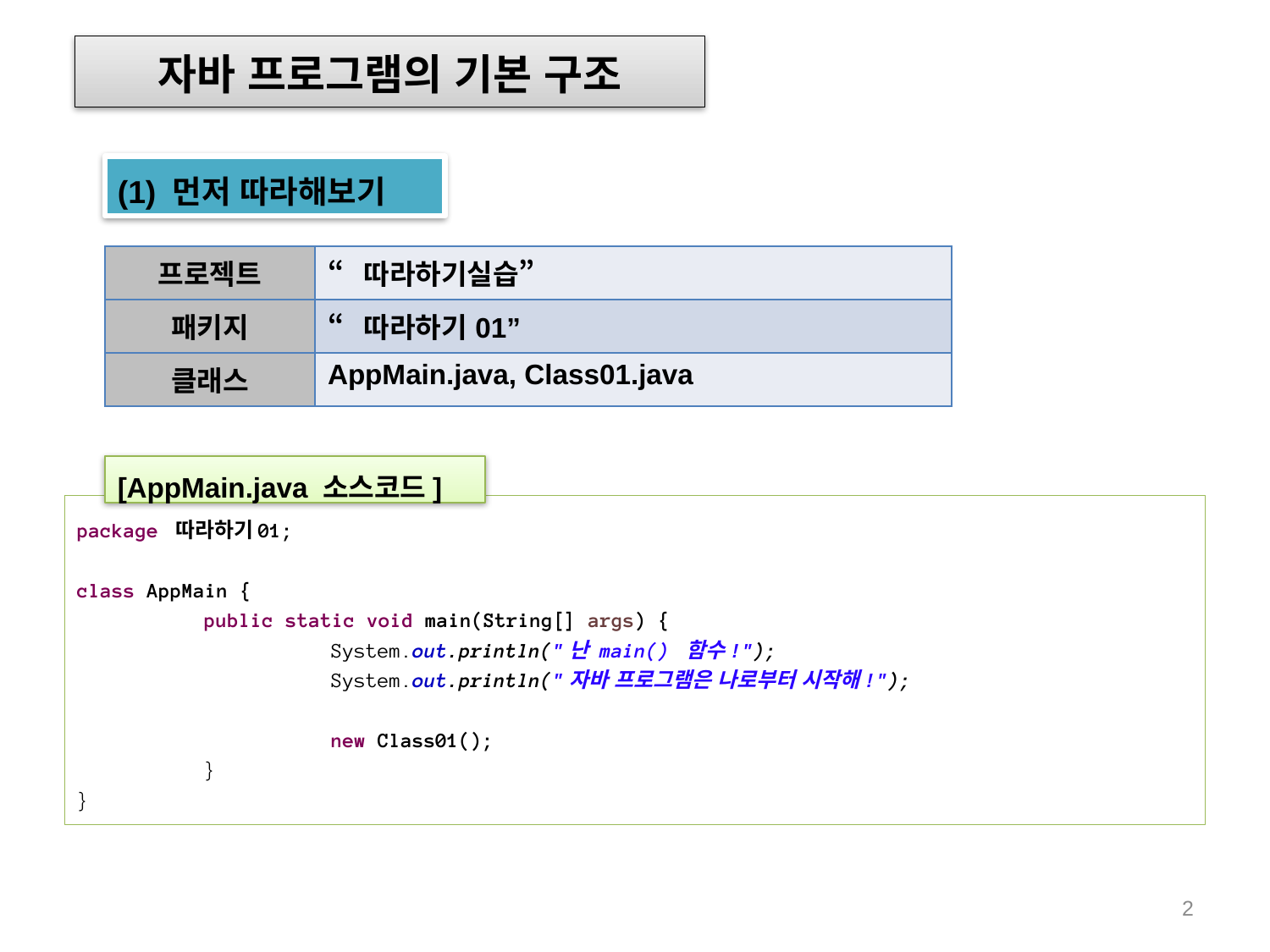

자바 프로그램의 기본 구조
(1) 먼저 따라해보기
| 프로젝트 | “따라하기실습” |
| --- | --- |
| 패키지 | “따라하기01” |
| 클래스 | AppMain.java, Class01.java |
[AppMain.java 소스코드]
package 따라하기01;

class AppMain {
	public static void main(String[] args) {
		System.out.println("난 main() 함수!");
		System.out.println("자바 프로그램은 나로부터 시작해!");

		new Class01();
	}
}
2